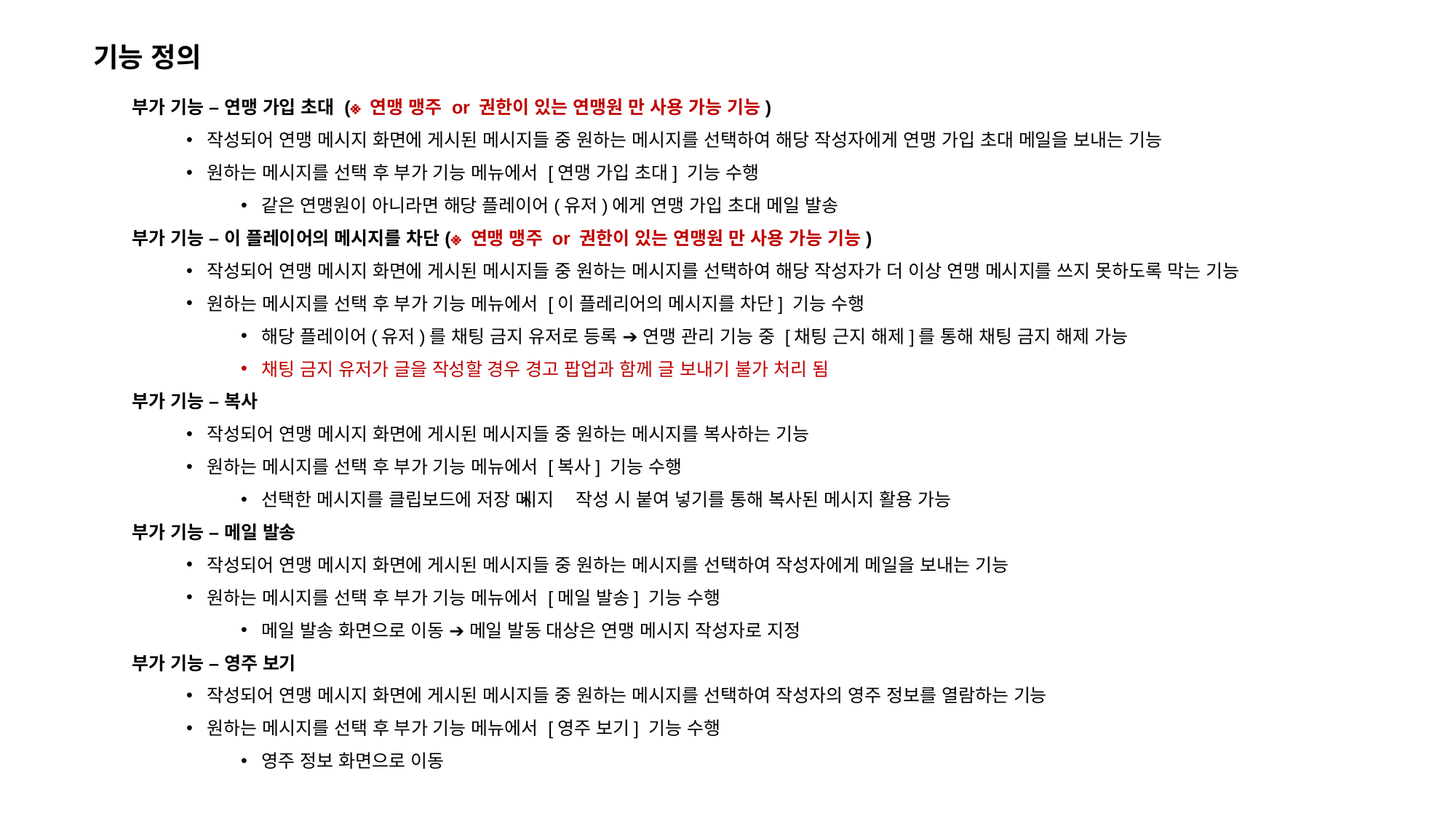

기능 정의
부가 기능 – 연맹 가입 초대 (※ 연맹 맹주 or 권한이 있는 연맹원 만 사용 가능 기능)
작성되어 연맹 메시지 화면에 게시된 메시지들 중 원하는 메시지를 선택하여 해당 작성자에게 연맹 가입 초대 메일을 보내는 기능
원하는 메시지를 선택 후 부가 기능 메뉴에서 [연맹 가입 초대] 기능 수행
같은 연맹원이 아니라면 해당 플레이어(유저)에게 연맹 가입 초대 메일 발송
부가 기능 – 이 플레이어의 메시지를 차단(※ 연맹 맹주 or 권한이 있는 연맹원 만 사용 가능 기능)
작성되어 연맹 메시지 화면에 게시된 메시지들 중 원하는 메시지를 선택하여 해당 작성자가 더 이상 연맹 메시지를 쓰지 못하도록 막는 기능
원하는 메시지를 선택 후 부가 기능 메뉴에서 [이 플레리어의 메시지를 차단] 기능 수행
해당 플레이어(유저)를 채팅 금지 유저로 등록 ➔ 연맹 관리 기능 중 [채팅 근지 해제]를 통해 채팅 금지 해제 가능
채팅 금지 유저가 글을 작성할 경우 경고 팝업과 함께 글 보내기 불가 처리 됨
부가 기능 – 복사
작성되어 연맹 메시지 화면에 게시된 메시지들 중 원하는 메시지를 복사하는 기능
원하는 메시지를 선택 후 부가 기능 메뉴에서 [복사] 기능 수행
선택한 메시지를 클립보드에 저장 ➔ 메시지 작성 시 붙여 넣기를 통해 복사된 메시지 활용 가능
부가 기능 – 메일 발송
작성되어 연맹 메시지 화면에 게시된 메시지들 중 원하는 메시지를 선택하여 작성자에게 메일을 보내는 기능
원하는 메시지를 선택 후 부가 기능 메뉴에서 [메일 발송] 기능 수행
메일 발송 화면으로 이동 ➔ 메일 발동 대상은 연맹 메시지 작성자로 지정
부가 기능 – 영주 보기
작성되어 연맹 메시지 화면에 게시된 메시지들 중 원하는 메시지를 선택하여 작성자의 영주 정보를 열람하는 기능
원하는 메시지를 선택 후 부가 기능 메뉴에서 [영주 보기] 기능 수행
영주 정보 화면으로 이동